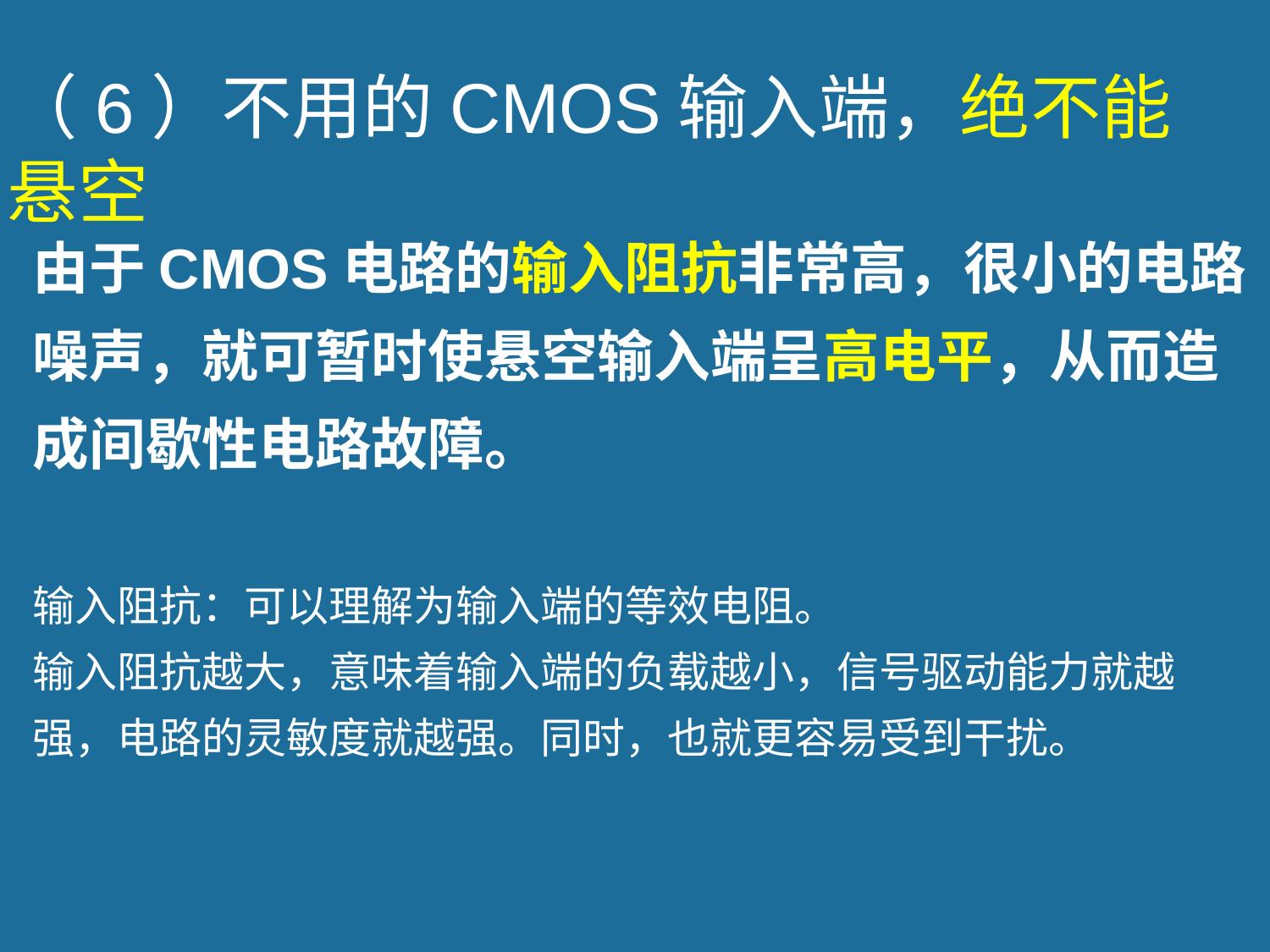

（6）不用的CMOS输入端，绝不能悬空
由于CMOS电路的输入阻抗非常高，很小的电路噪声，就可暂时使悬空输入端呈高电平，从而造成间歇性电路故障。

输入阻抗：可以理解为输入端的等效电阻。
输入阻抗越大，意味着输入端的负载越小，信号驱动能力就越强，电路的灵敏度就越强。同时，也就更容易受到干扰。
38